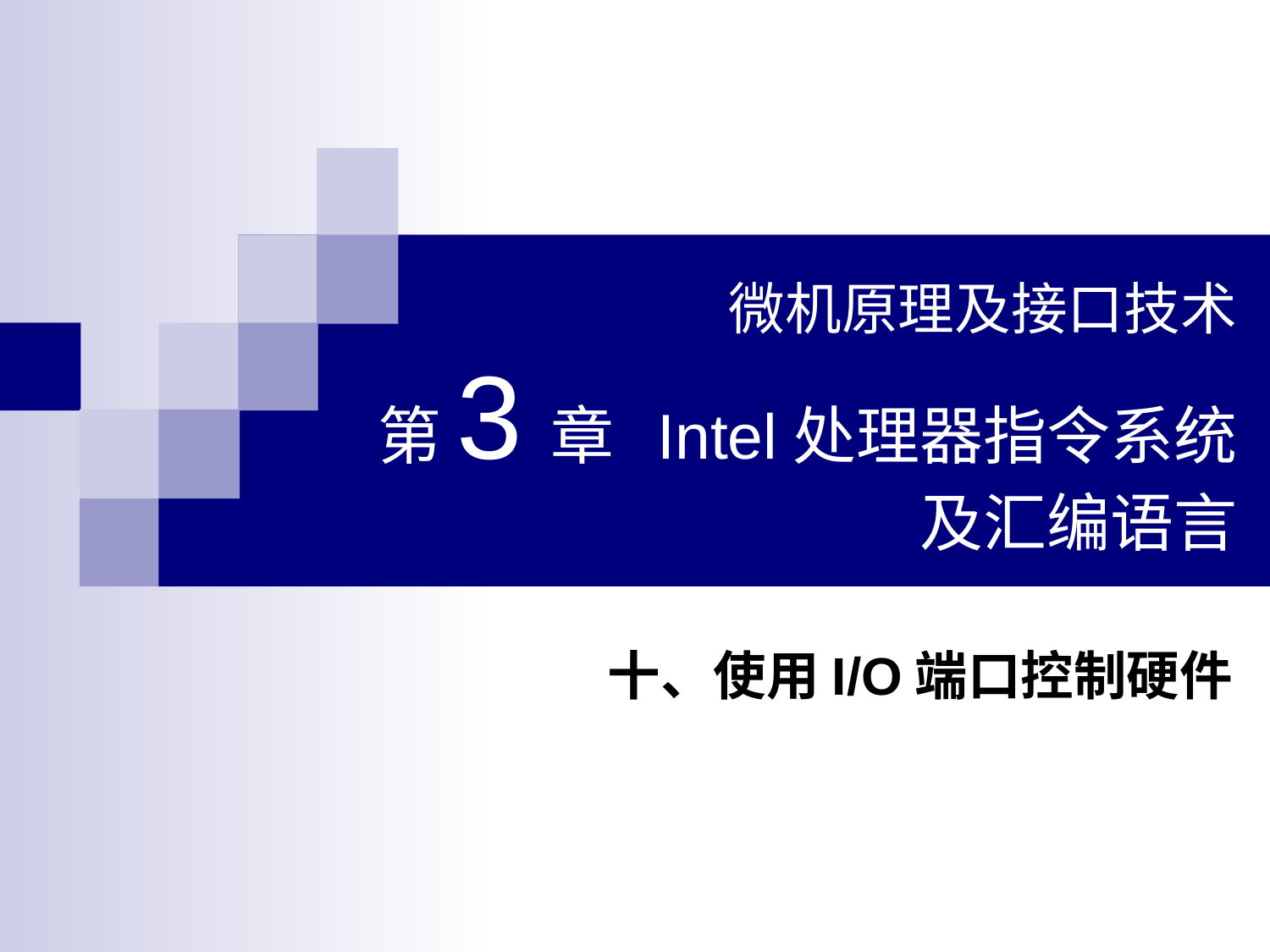

微机原理及接口技术
第3章  Intel处理器指令系统及汇编语言
十、使用I/O端口控制硬件